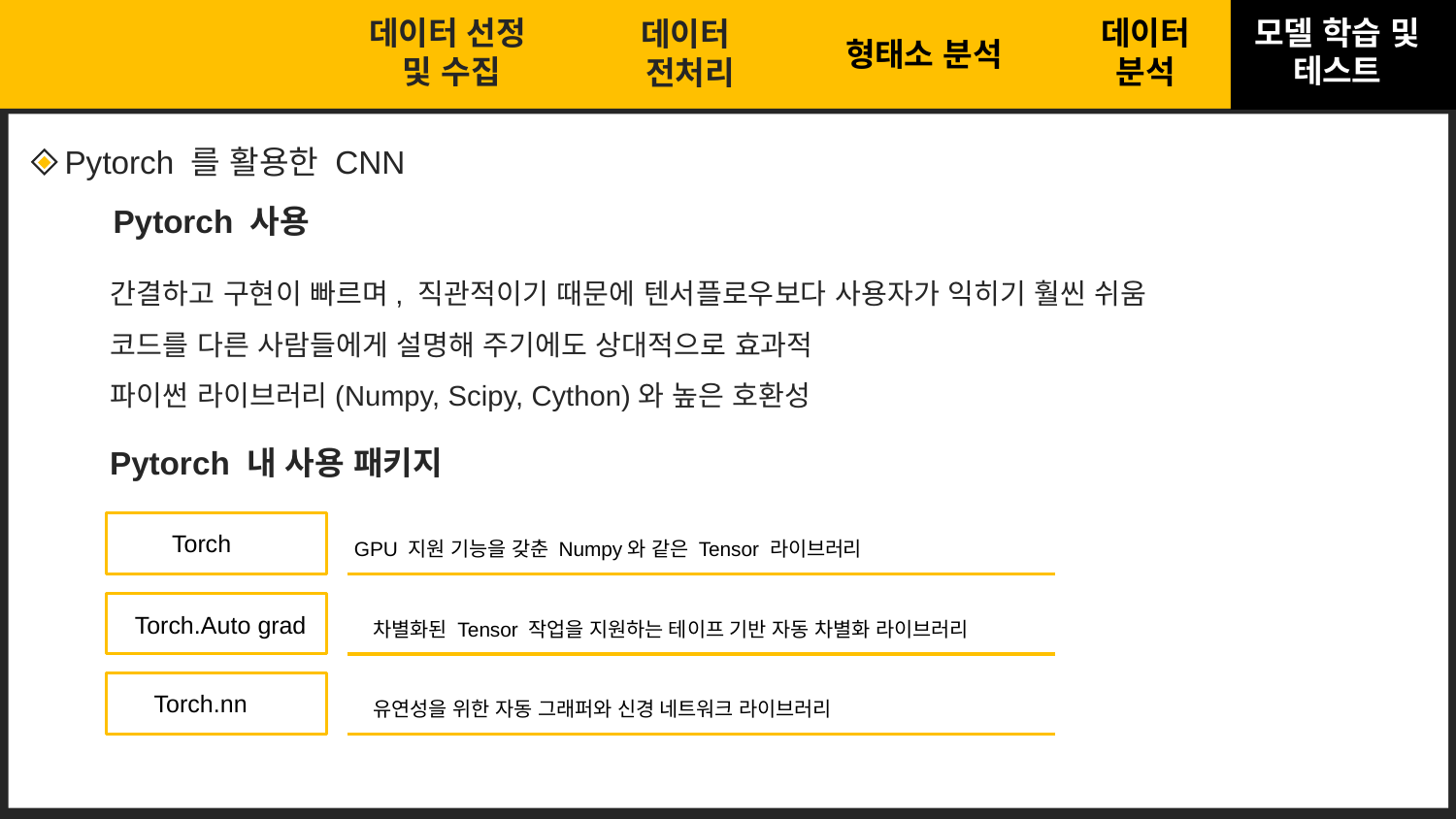

모델 학습 및 테스트
데이터 선정
및 수집
데이터 분석
데이터
전처리
CNN 텍스트 분류
형태소 분석

 Pytorch 를 활용한 CNN

Pytorch 사용
간결하고 구현이 빠르며, 직관적이기 때문에 텐서플로우보다 사용자가 익히기 훨씬 쉬움
코드를 다른 사람들에게 설명해 주기에도 상대적으로 효과적
파이썬 라이브러리(Numpy, Scipy, Cython)와 높은 호환성

Pytorch 내 사용 패키지

Torch
GPU 지원 기능을 갖춘 Numpy와 같은 Tensor 라이브러리

Torch.Auto grad
차별화된 Tensor 작업을 지원하는 테이프 기반 자동 차별화 라이브러리

Torch.nn
유연성을 위한 자동 그래퍼와 신경 네트워크 라이브러리